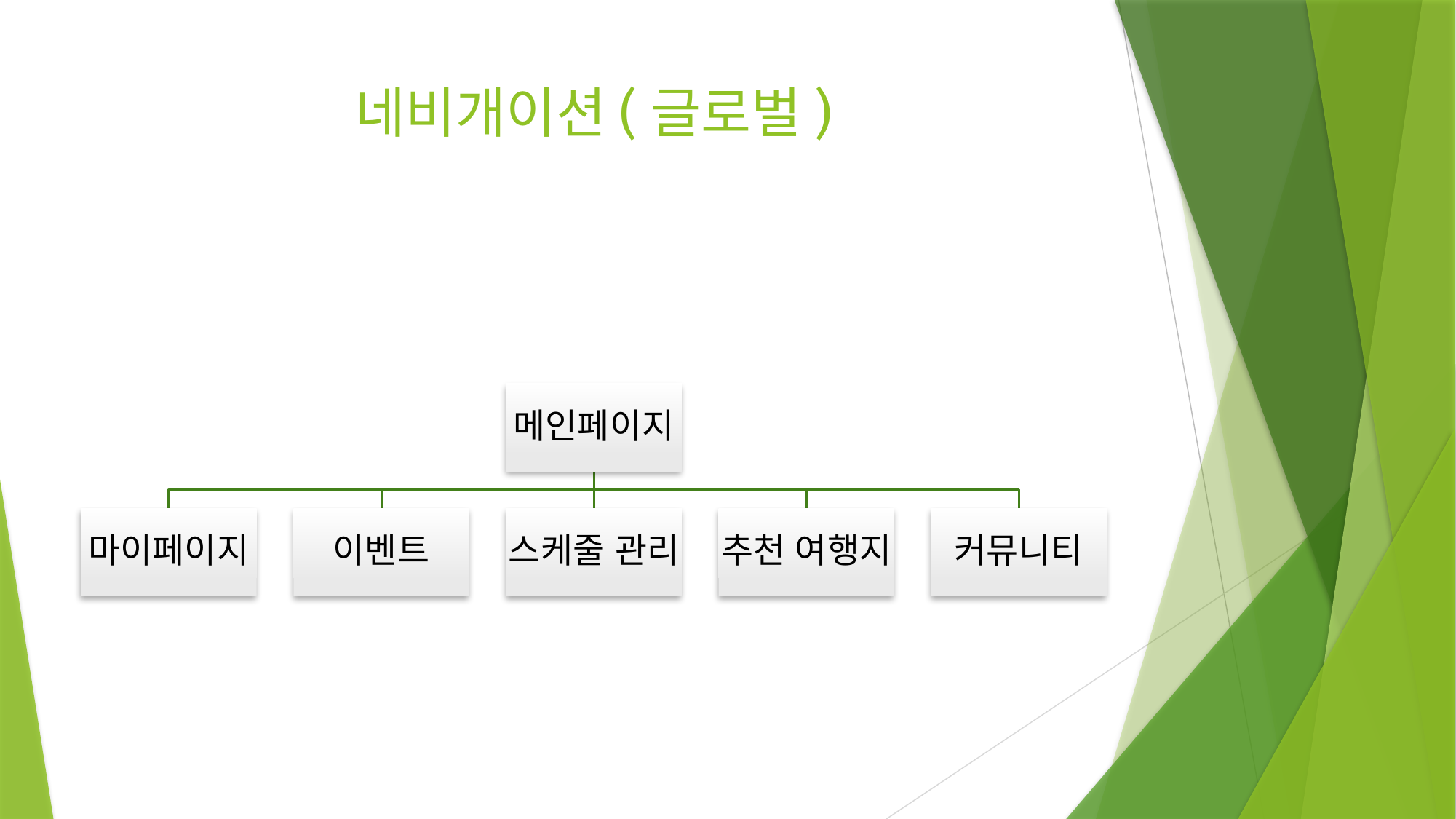

# 네비개이션(글로벌)
메인페이지
마이페이지
이벤트
스케줄 관리
추천 여행지
커뮤니티